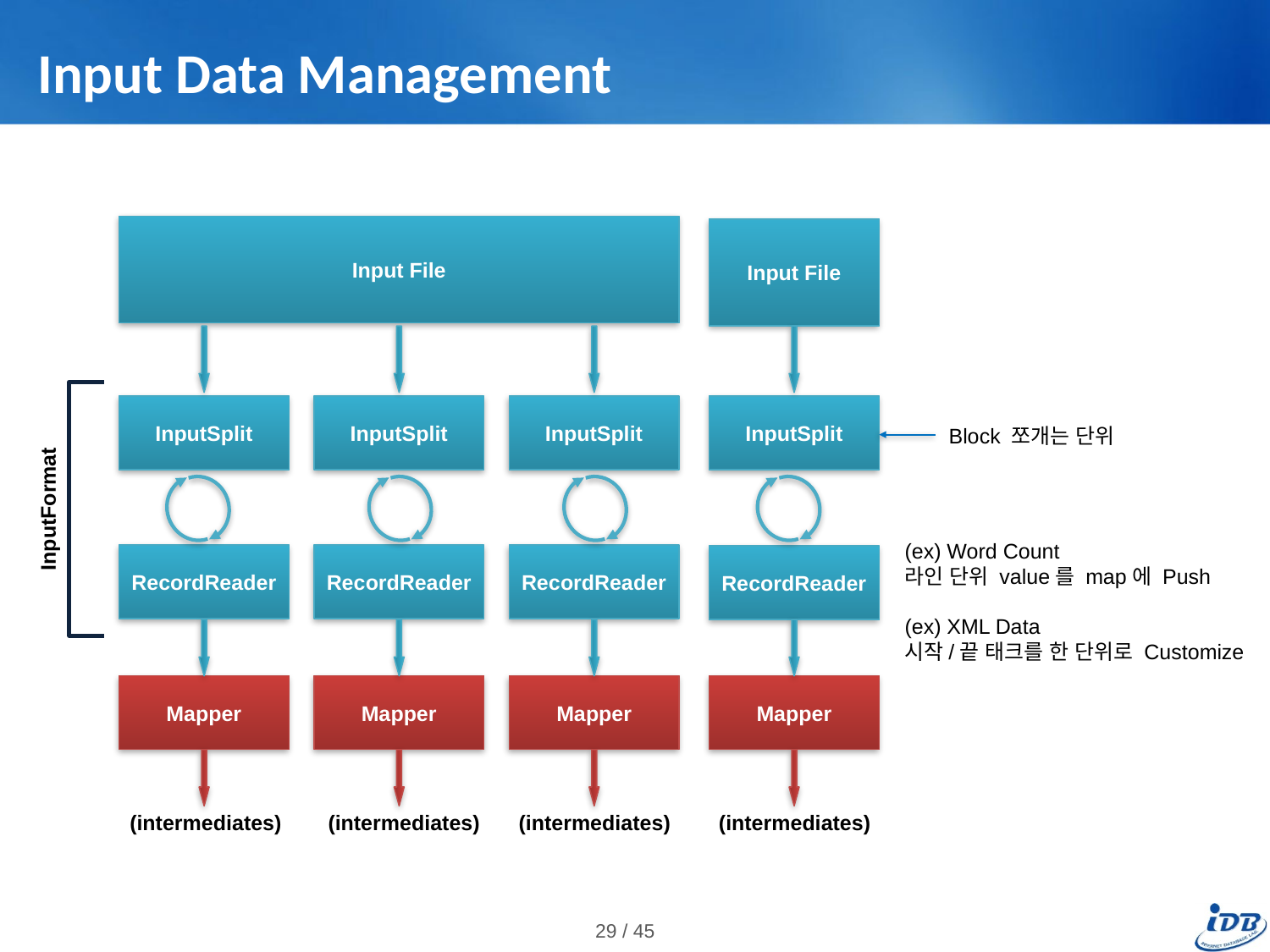

# Input Data Management
Input File
Input File

InputSplit
InputSplit
InputSplit
InputSplit
Block 쪼개는 단위

InputFormat
(ex) Word Count
라인 단위 value를 map에 Push

(ex) XML Data
시작/끝 태크를 한 단위로 Customize
RecordReader
RecordReader
RecordReader
RecordReader

Mapper
Mapper
Mapper
Mapper

(intermediates)
(intermediates)
(intermediates)
(intermediates)